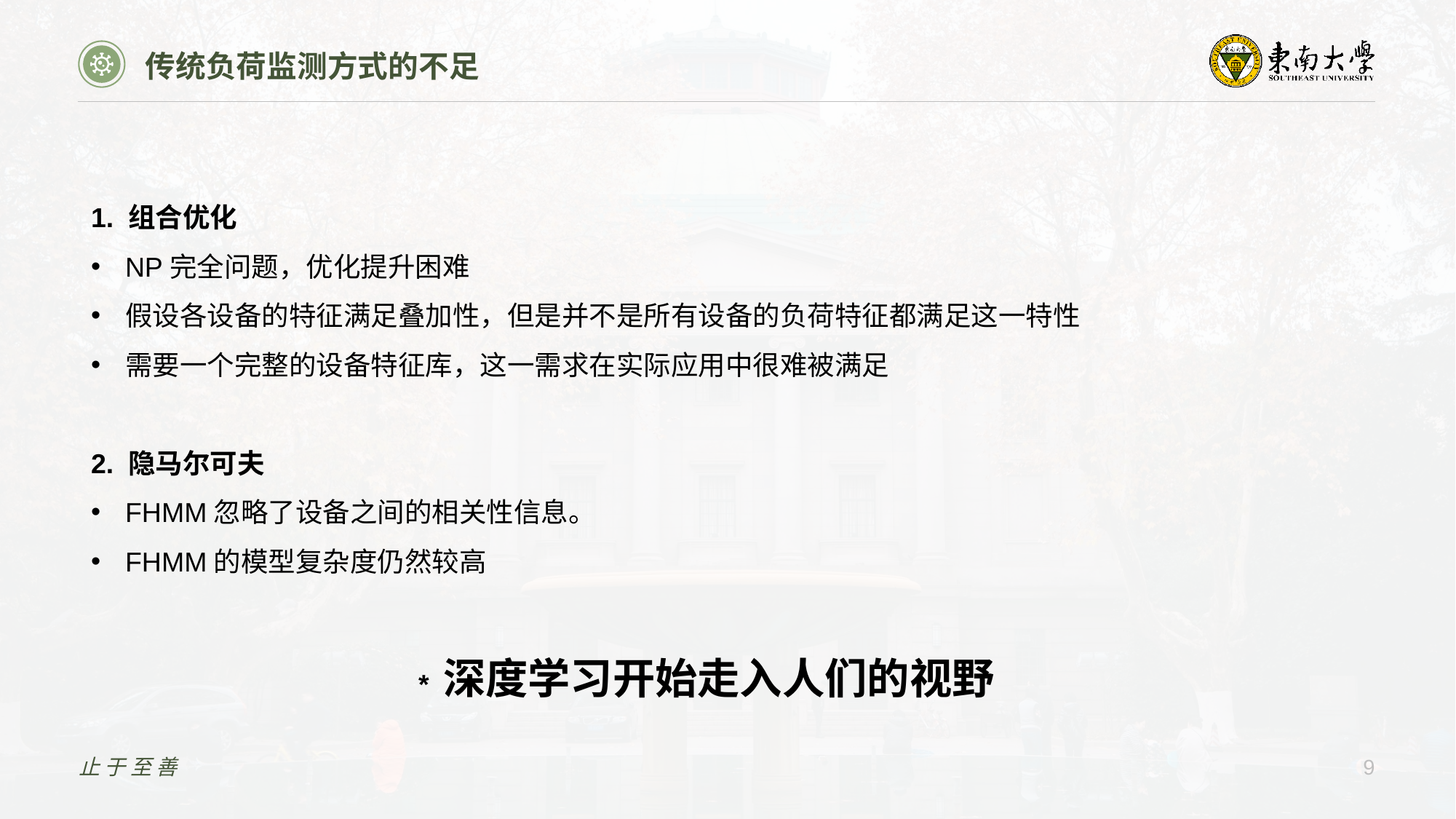

传统负荷监测方式的不足
1. 组合优化
NP完全问题，优化提升困难
假设各设备的特征满足叠加性，但是并不是所有设备的负荷特征都满足这一特性
需要一个完整的设备特征库，这一需求在实际应用中很难被满足

2. 隐马尔可夫
FHMM忽略了设备之间的相关性信息。
FHMM的模型复杂度仍然较高

			* 深度学习开始走入人们的视野
止于至善
9